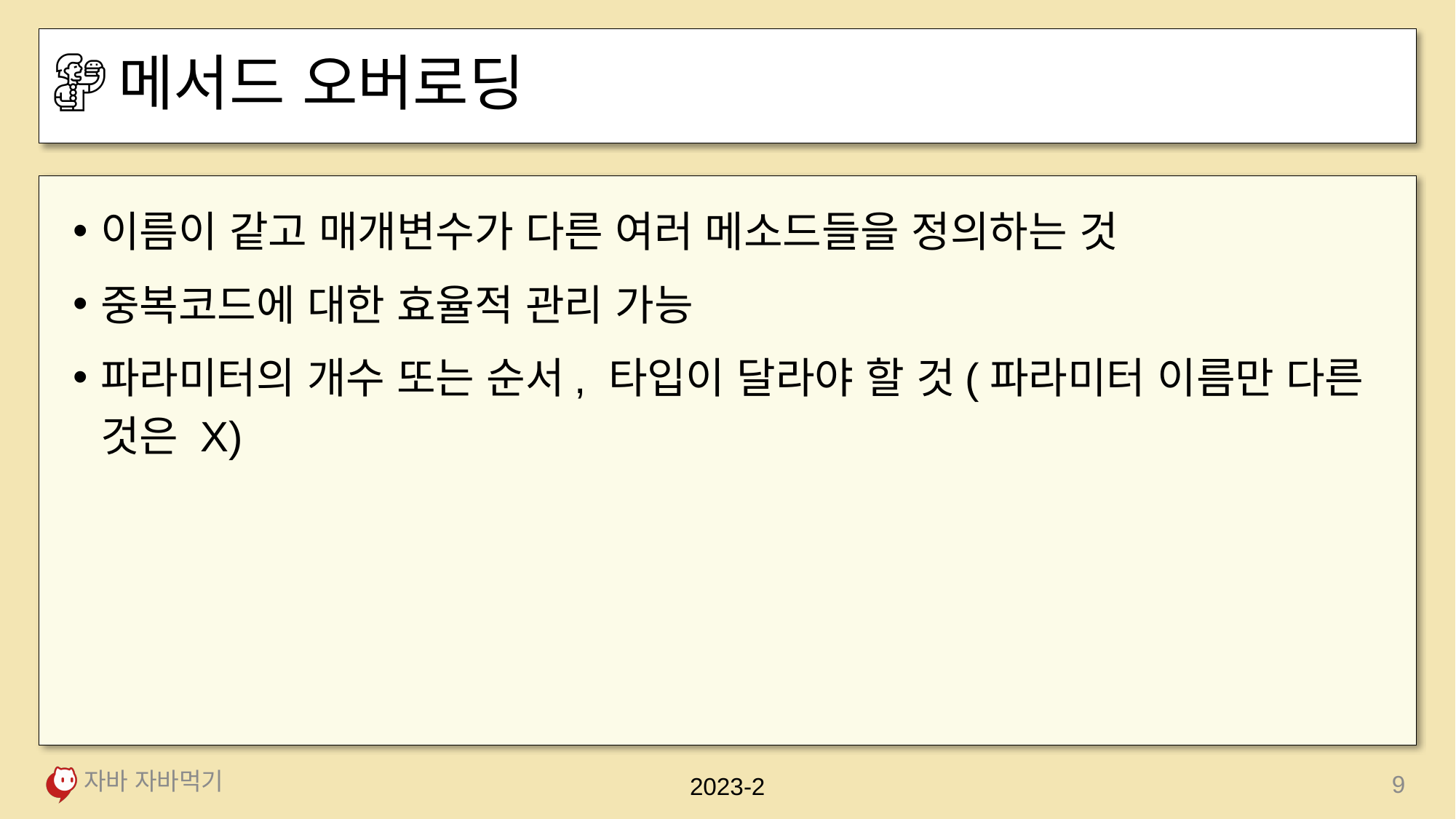

# 메서드 오버로딩
이름이 같고 매개변수가 다른 여러 메소드들을 정의하는 것
중복코드에 대한 효율적 관리 가능
파라미터의 개수 또는 순서, 타입이 달라야 할 것(파라미터 이름만 다른 것은 X)

자바 자바먹기
9